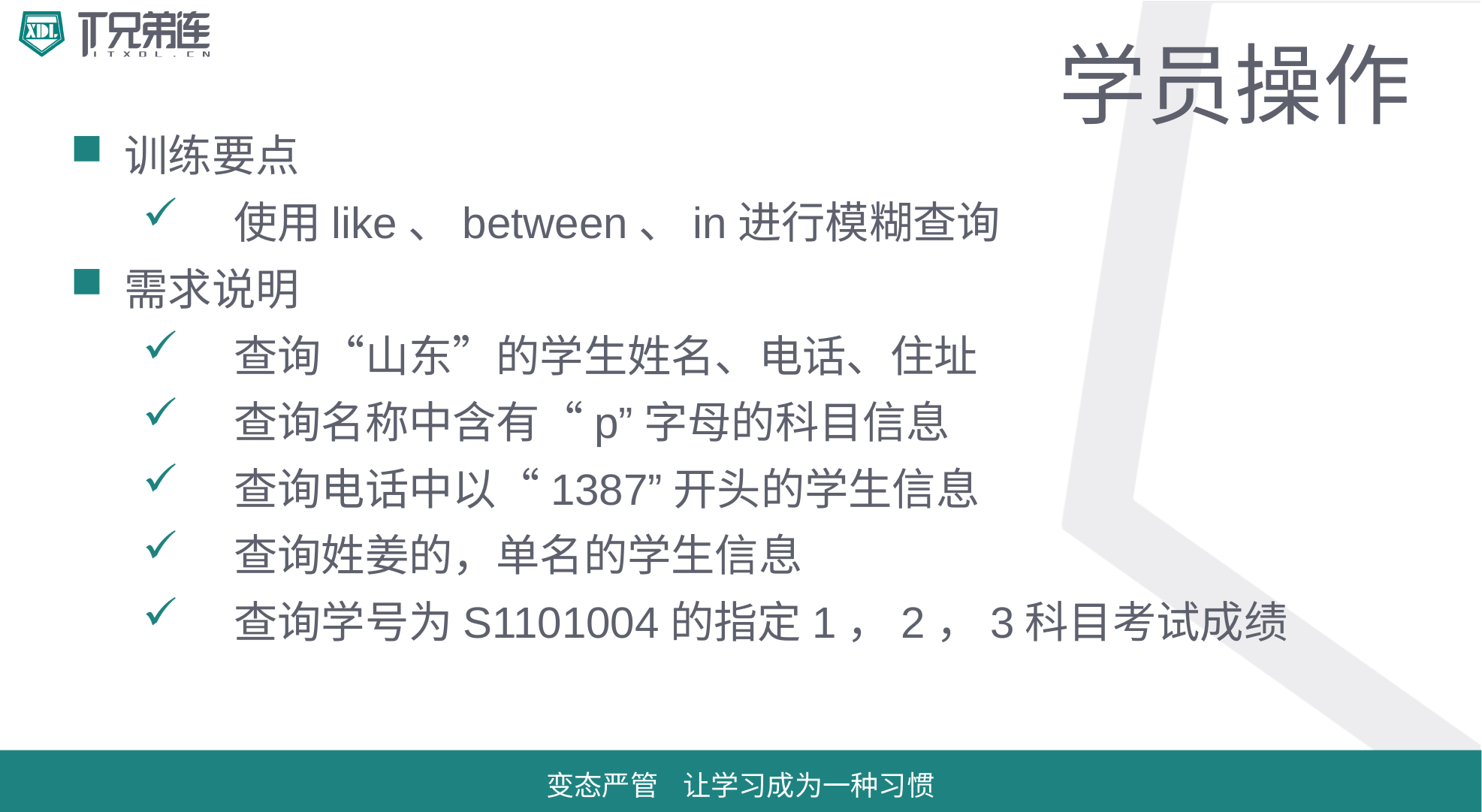

# 学员操作
训练要点
使用like、between、in进行模糊查询
需求说明
查询“山东”的学生姓名、电话、住址
查询名称中含有“p”字母的科目信息
查询电话中以“1387”开头的学生信息
查询姓姜的，单名的学生信息
查询学号为S1101004的指定1，2，3科目考试成绩